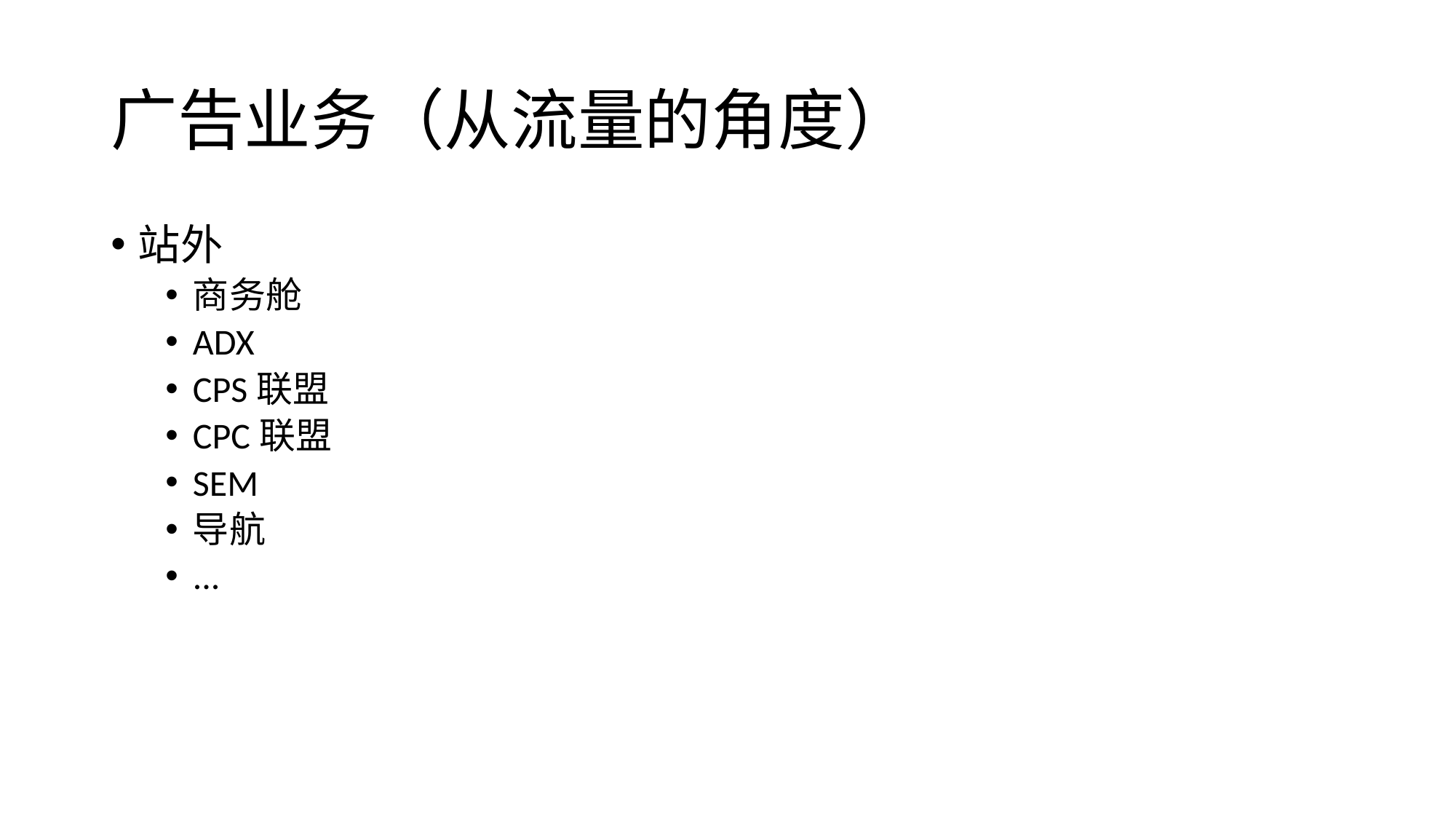

# 广告业务（从流量的角度）
站外
商务舱
ADX
CPS联盟
CPC联盟
SEM
导航
...